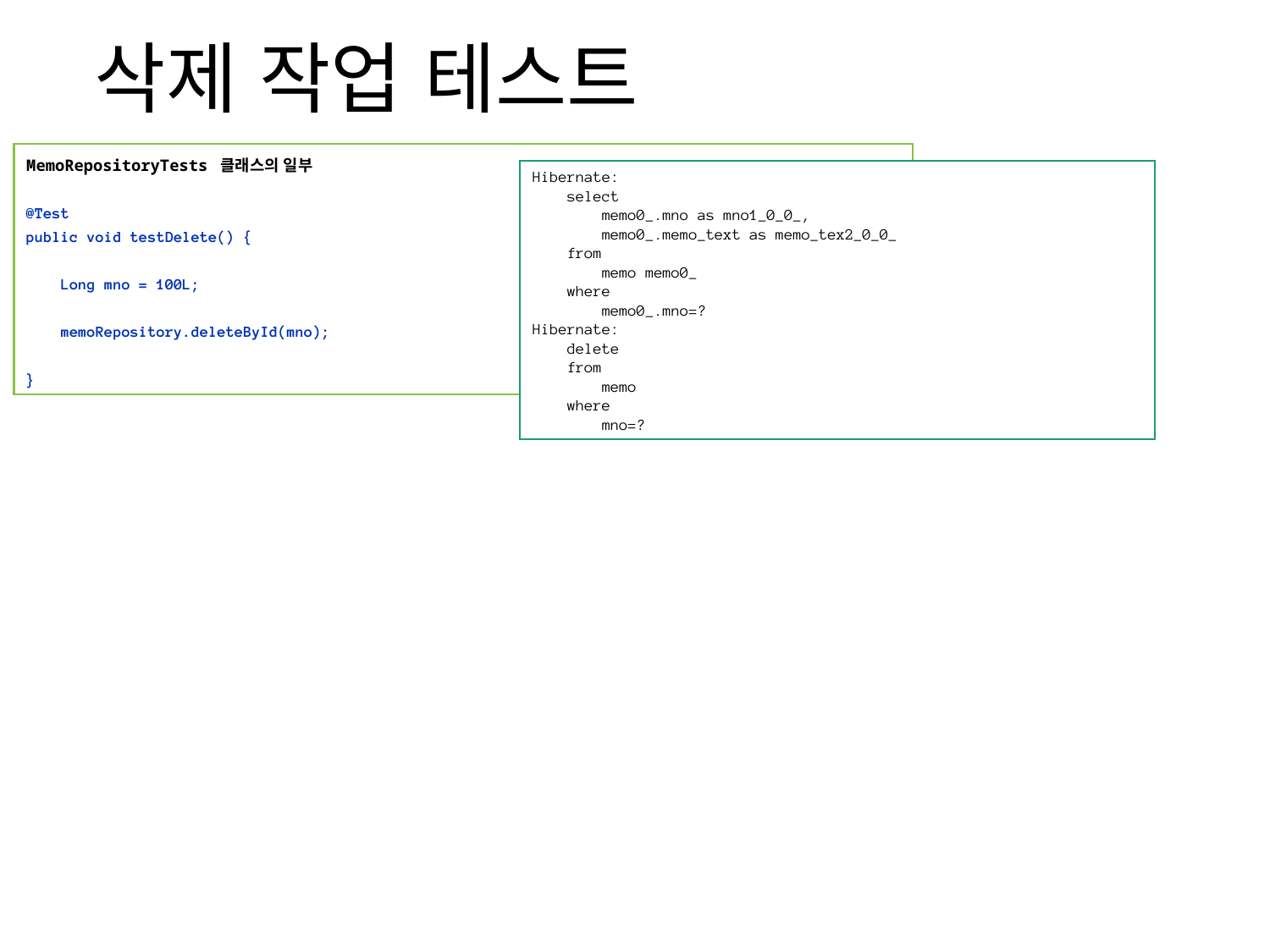

# 삭제 작업 테스트
MemoRepositoryTests 클래스의 일부

@Test
public void testDelete() {
    Long mno = 100L;
    memoRepository.deleteById(mno);
}
Hibernate:
    select
        memo0_.mno as mno1_0_0_,
        memo0_.memo_text as memo_tex2_0_0_
    from
        memo memo0_
    where
        memo0_.mno=?
Hibernate:
    delete
    from
        memo
    where
        mno=?